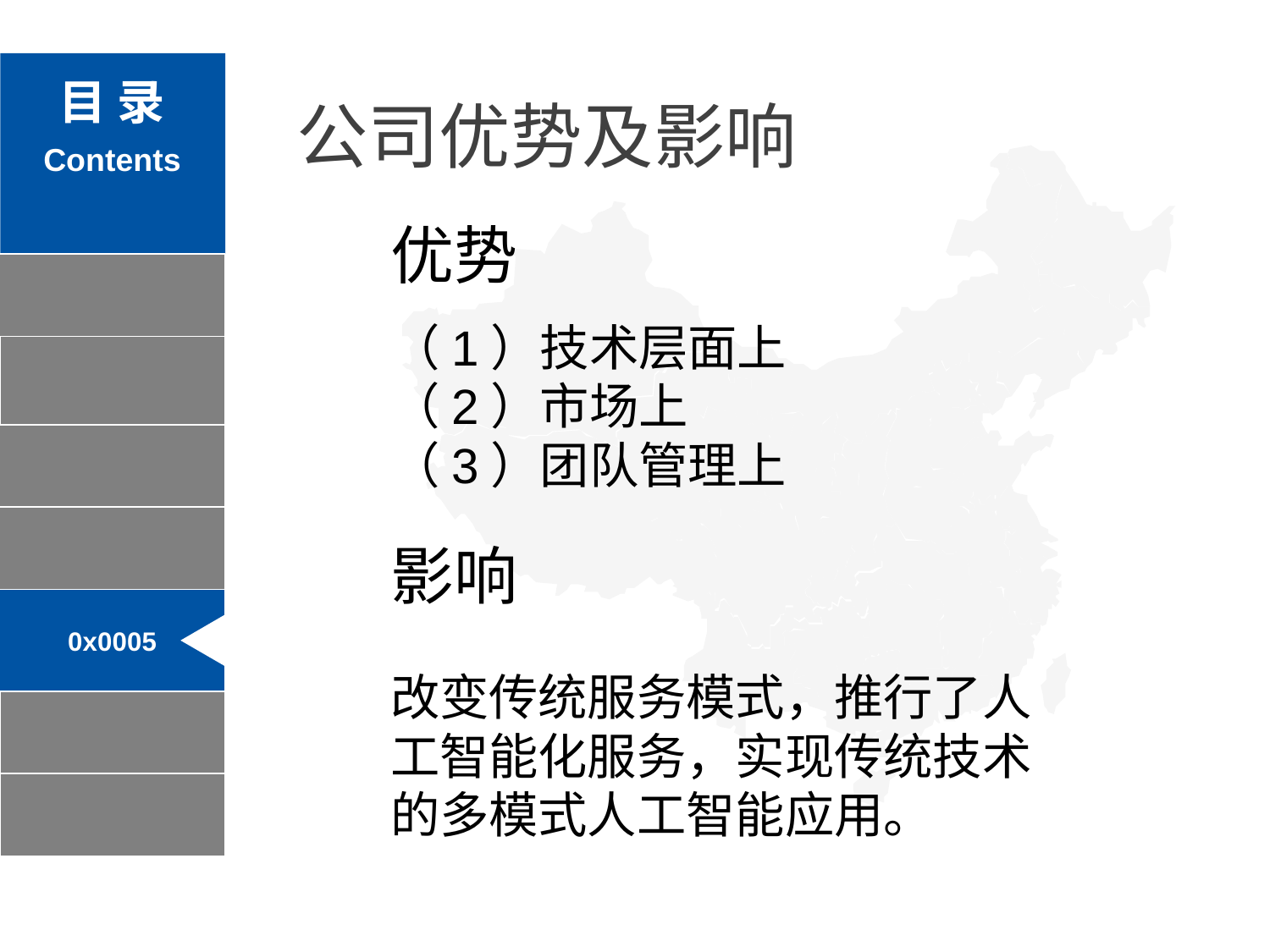

目 录
Contents

0x0005

公司优势及影响
优势
（1）技术层面上
（2）市场上
（3）团队管理上

影响

改变传统服务模式，推行了人工智能化服务，实现传统技术的多模式人工智能应用。